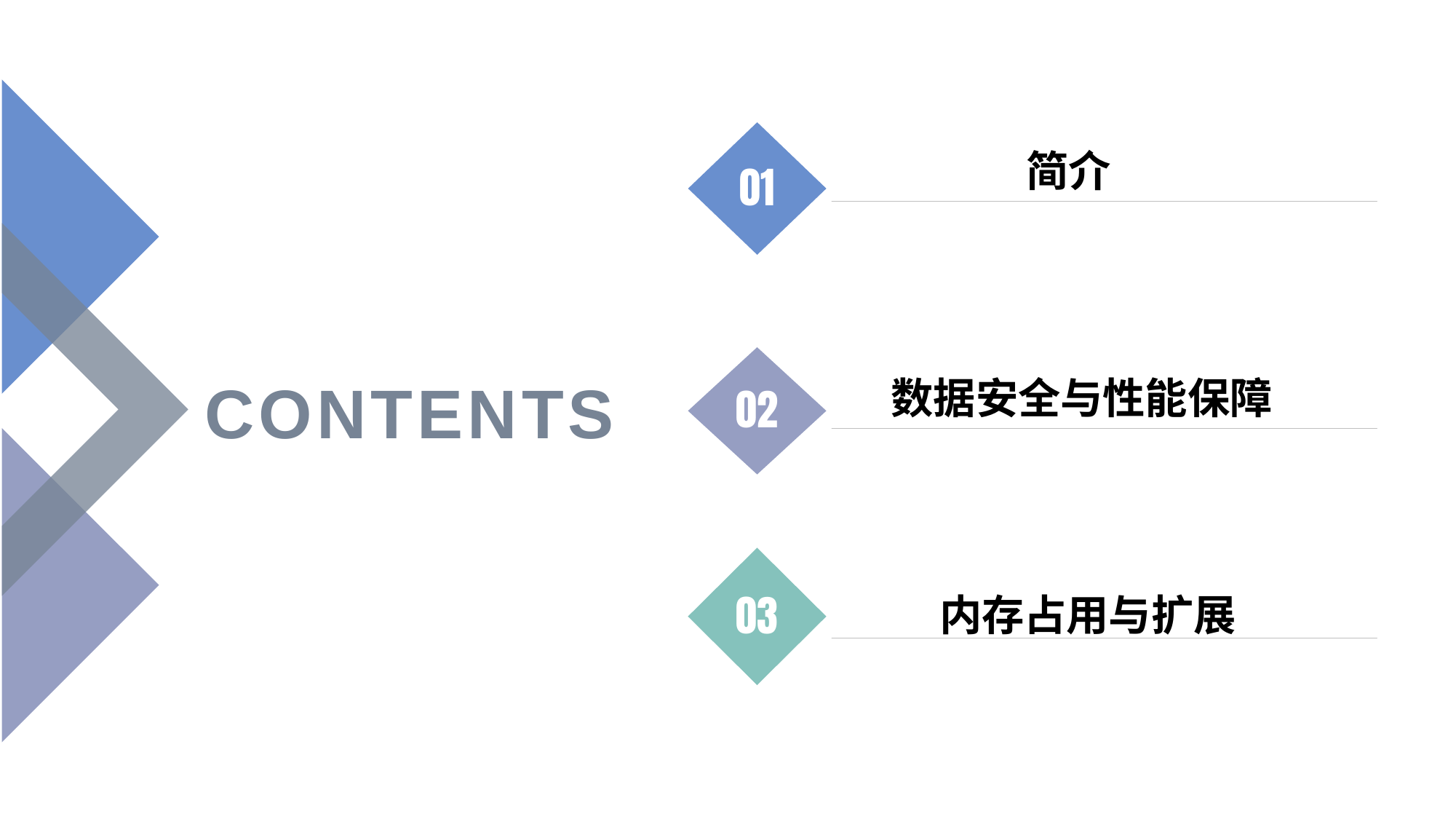

01

                  简介
02
CONTENTS
    数据安全与性能保障
03
         内存占用与扩展